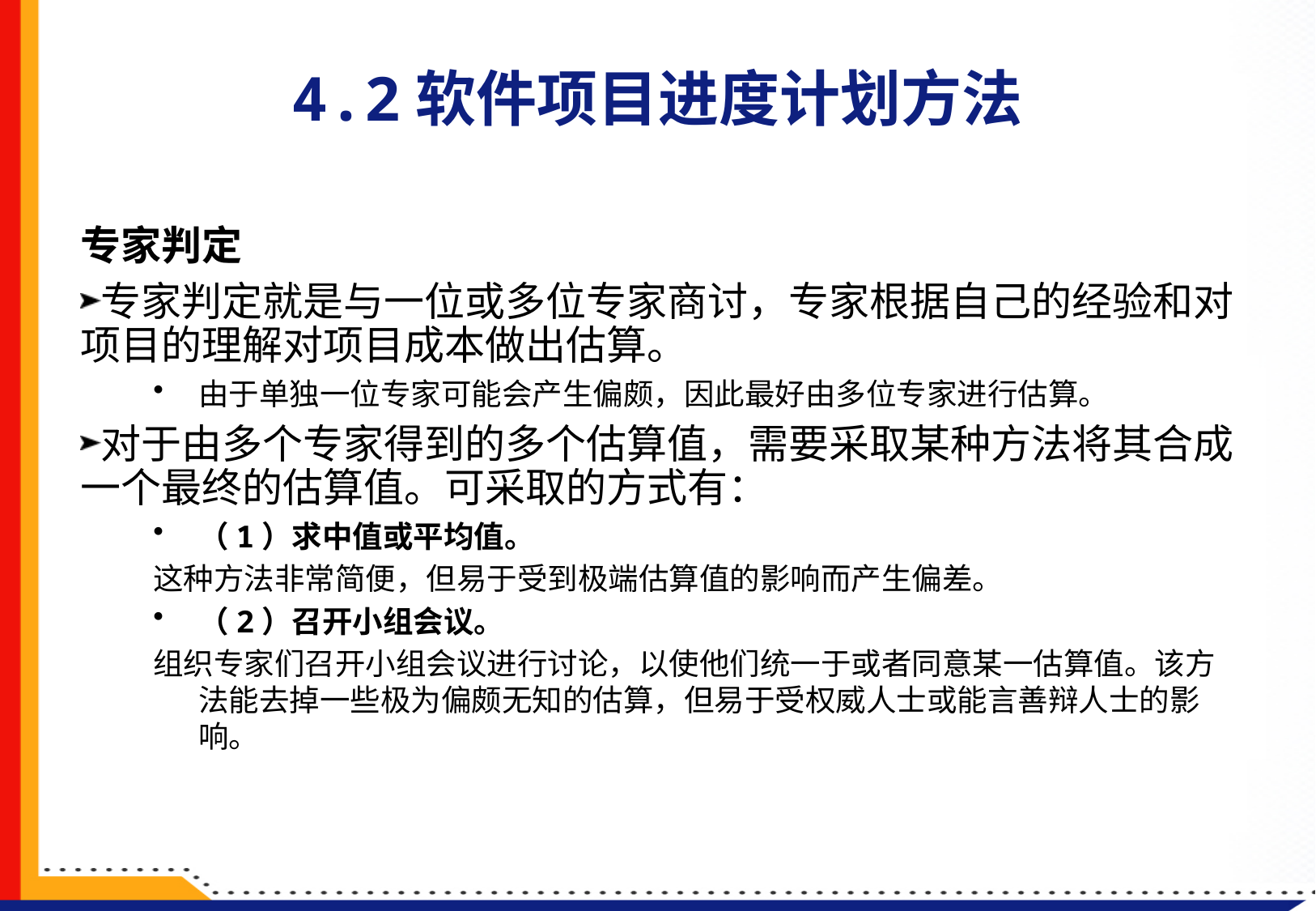

17
# 4.2软件项目进度计划方法
专家判定
专家判定就是与一位或多位专家商讨，专家根据自己的经验和对项目的理解对项目成本做出估算。
由于单独一位专家可能会产生偏颇，因此最好由多位专家进行估算。
对于由多个专家得到的多个估算值，需要采取某种方法将其合成一个最终的估算值。可采取的方式有：
（1）求中值或平均值。
这种方法非常简便，但易于受到极端估算值的影响而产生偏差。
（2）召开小组会议。
组织专家们召开小组会议进行讨论，以使他们统一于或者同意某一估算值。该方法能去掉一些极为偏颇无知的估算，但易于受权威人士或能言善辩人士的影响。